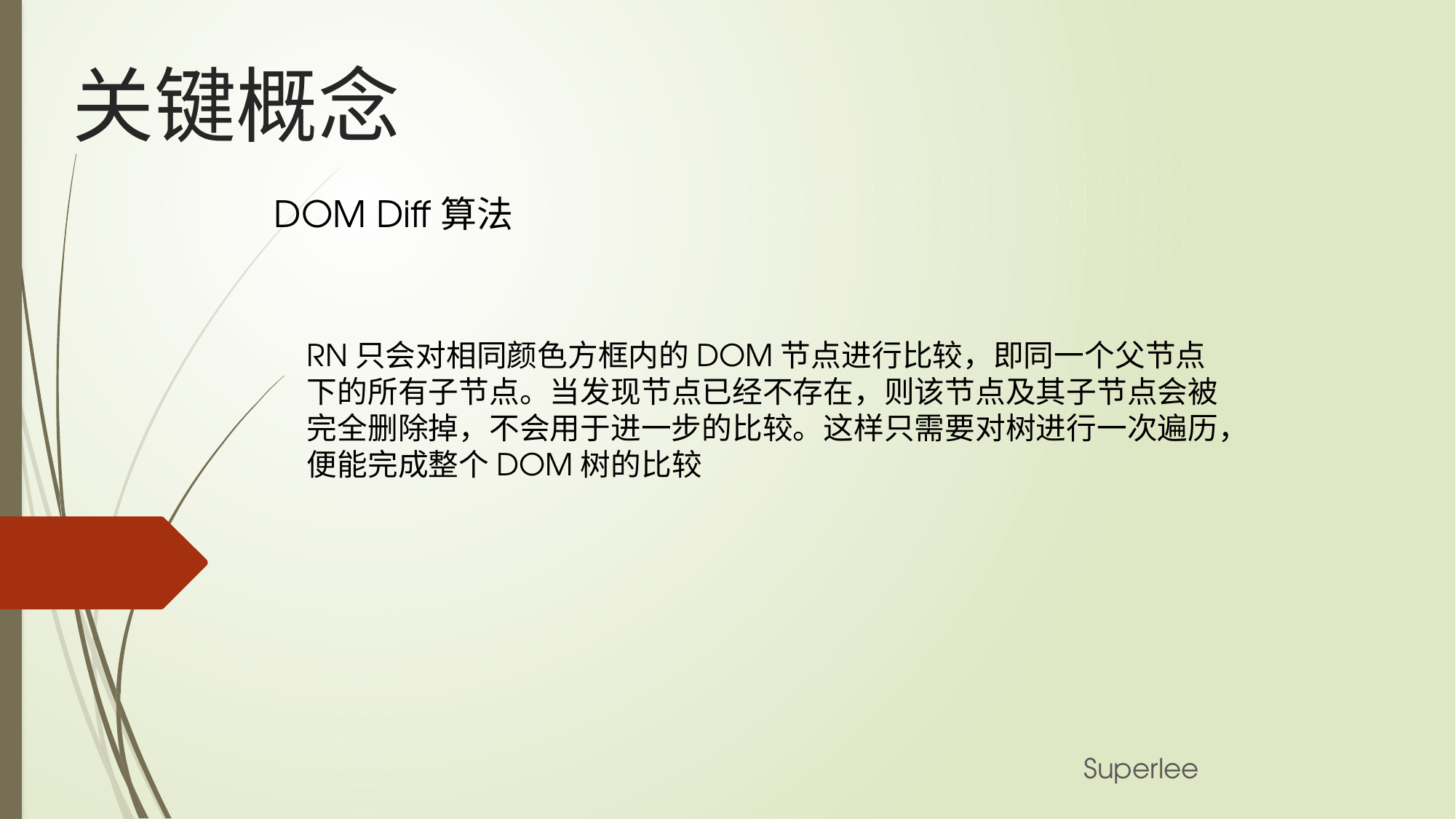

关键概念
DOM Diff算法
RN只会对相同颜色方框内的DOM节点进行比较，即同一个父节点下的所有子节点。当发现节点已经不存在，则该节点及其子节点会被完全删除掉，不会用于进一步的比较。这样只需要对树进行一次遍历，便能完成整个DOM树的比较
Superlee